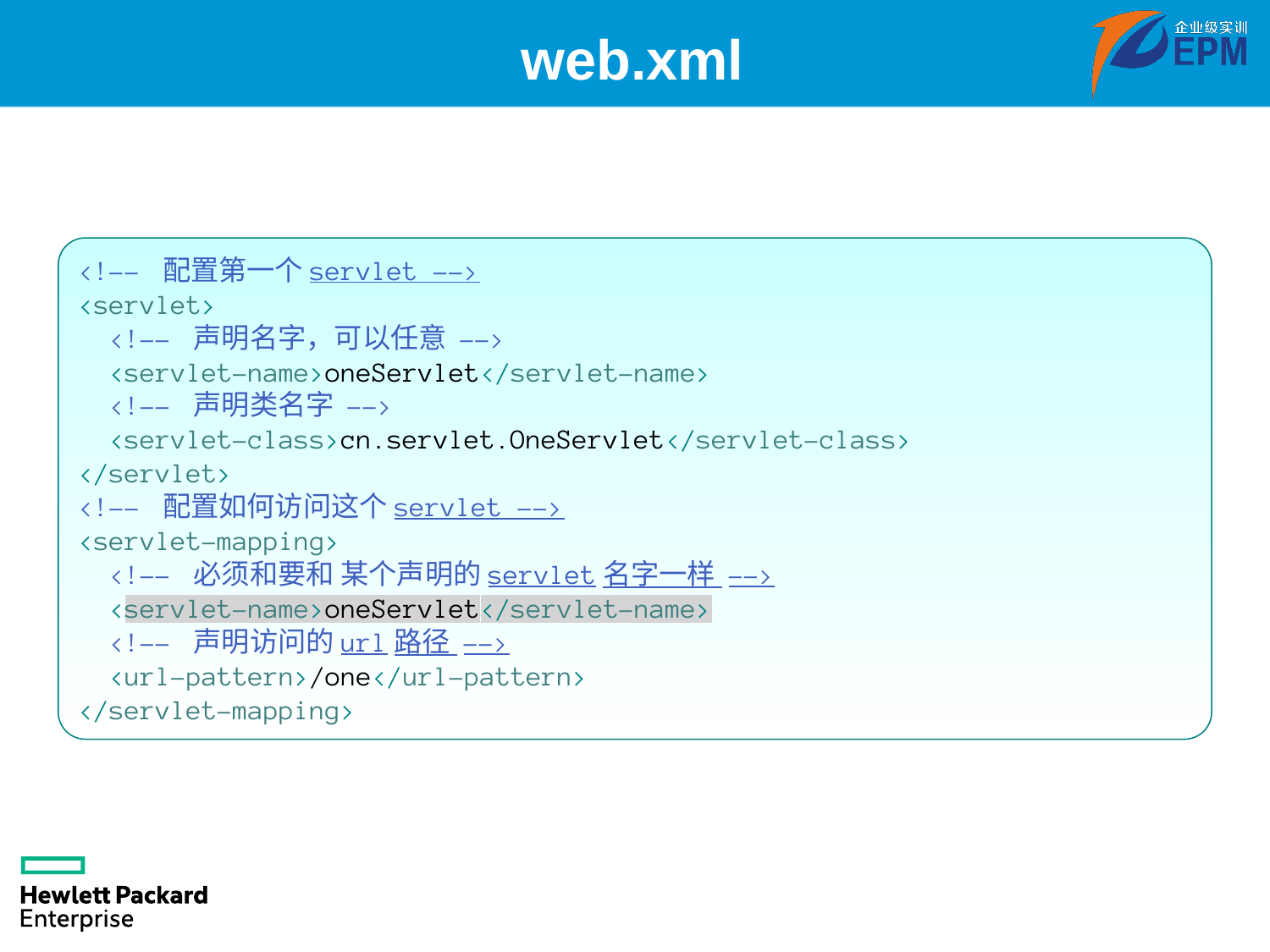

# web.xml
<!-- 配置第一个servlet -->
<servlet>
  <!-- 声明名字，可以任意 -->
  <servlet-name>oneServlet</servlet-name>
  <!-- 声明类名字 -->
  <servlet-class>cn.servlet.OneServlet</servlet-class>
</servlet>
<!-- 配置如何访问这个servlet -->
<servlet-mapping>
  <!-- 必须和要和 某个声明的servlet名字一样 -->
  <servlet-name>oneServlet</servlet-name>
  <!-- 声明访问的url路径 -->
  <url-pattern>/one</url-pattern>
</servlet-mapping>